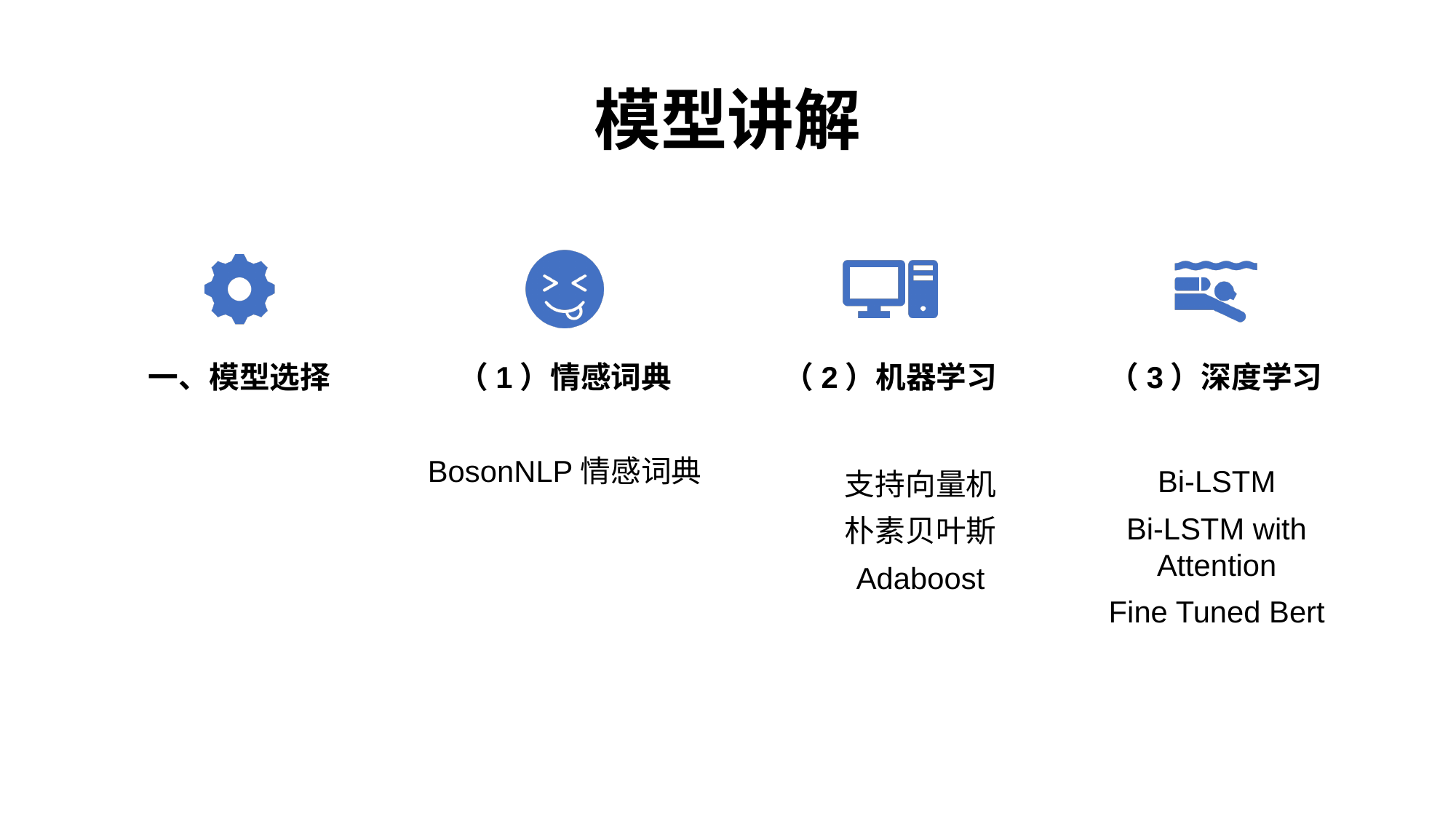

# 模型讲解
一、模型选择
（1）情感词典

BosonNLP情感词典
（2）机器学习
支持向量机
朴素贝叶斯
Adaboost
（3）深度学习
Bi-LSTM
Bi-LSTM with Attention
Fine Tuned Bert